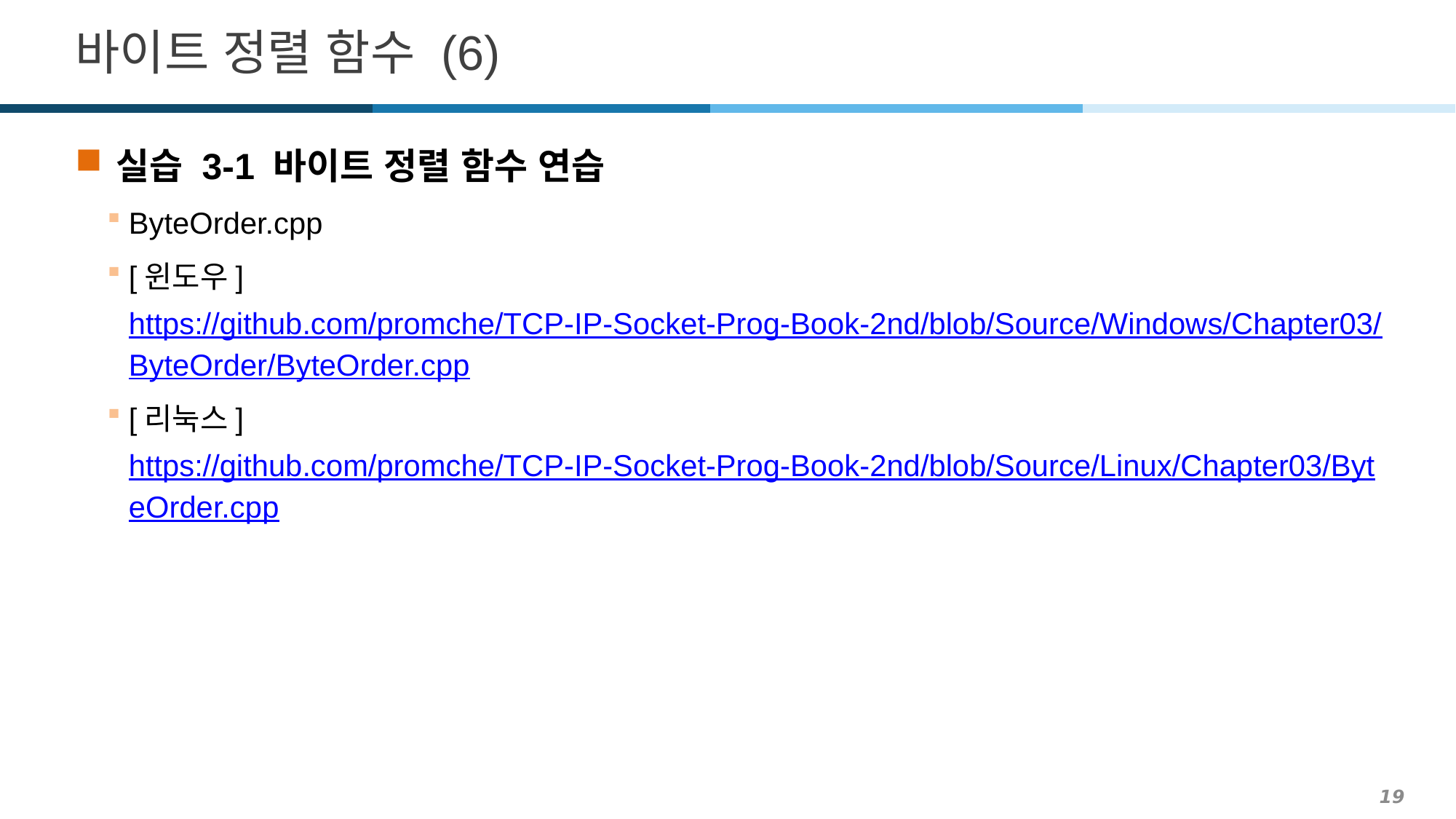

# 바이트 정렬 함수 (6)
실습 3-1 바이트 정렬 함수 연습
ByteOrder.cpp
[윈도우] https://github.com/promche/TCP-IP-Socket-Prog-Book-2nd/blob/Source/Windows/Chapter03/ByteOrder/ByteOrder.cpp
[리눅스] https://github.com/promche/TCP-IP-Socket-Prog-Book-2nd/blob/Source/Linux/Chapter03/ByteOrder.cpp